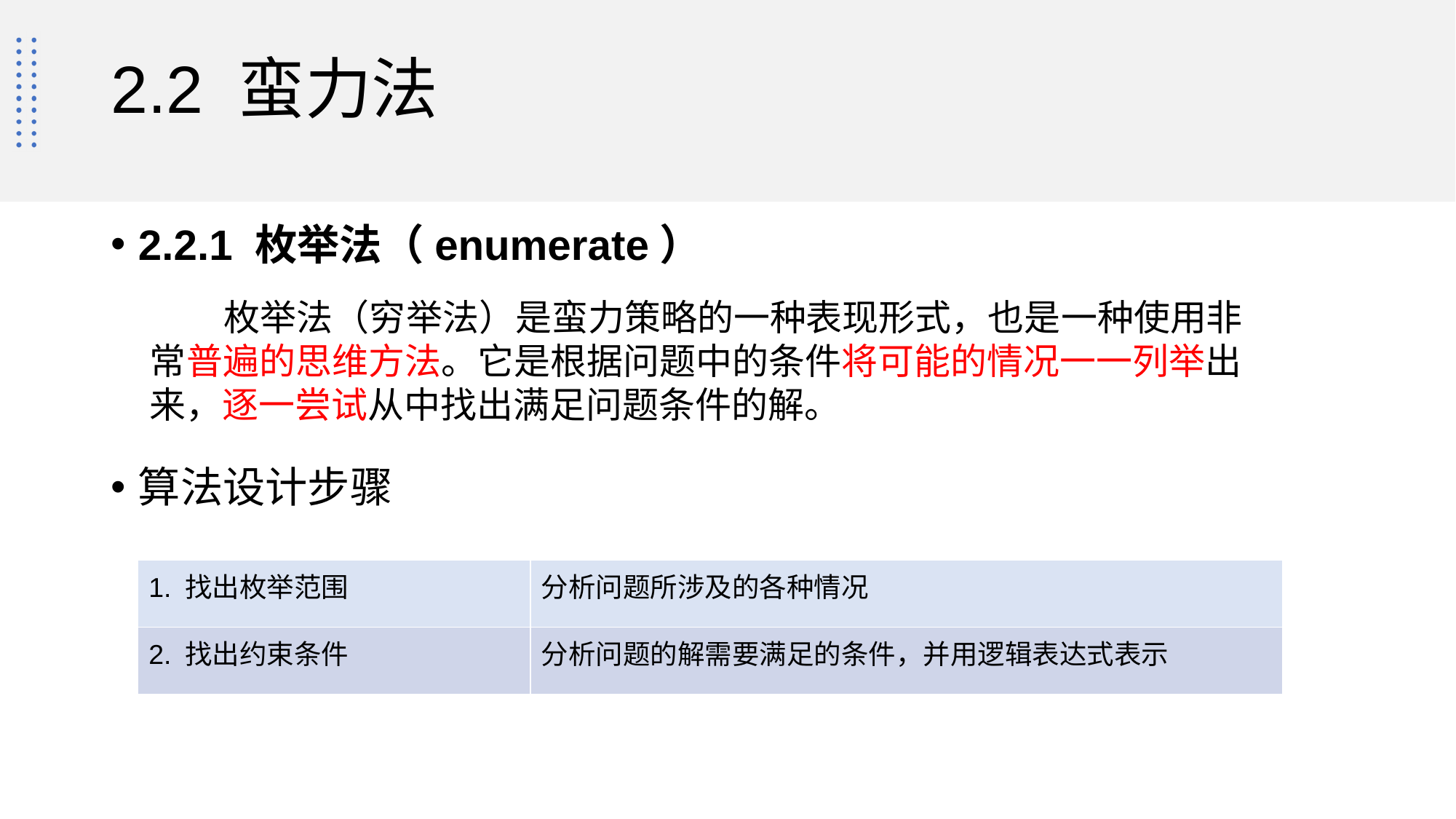

# 2.2 蛮力法
2.2.1 枚举法（enumerate）
        枚举法（穷举法）是蛮力策略的一种表现形式，也是一种使用非常普遍的思维方法。它是根据问题中的条件将可能的情况一一列举出来，逐一尝试从中找出满足问题条件的解。

算法设计步骤
| 1. 找出枚举范围 | 分析问题所涉及的各种情况 |
| --- | --- |
| 2. 找出约束条件 | 分析问题的解需要满足的条件，并用逻辑表达式表示 |